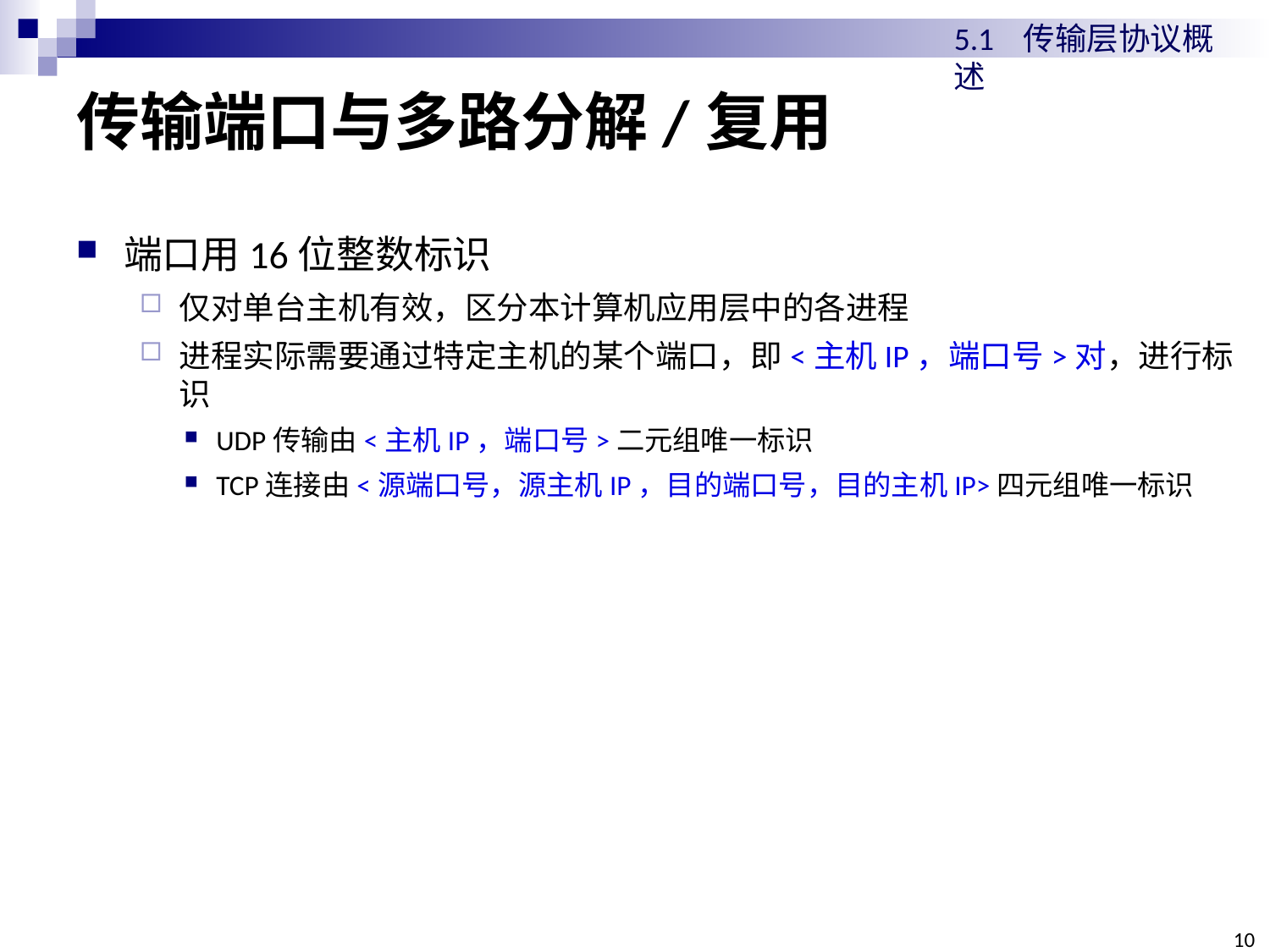

5.1   传输层协议概述
# 传输端口与多路分解/复用
端口用16位整数标识
仅对单台主机有效，区分本计算机应用层中的各进程
进程实际需要通过特定主机的某个端口，即<主机IP，端口号>对，进行标识
UDP传输由<主机IP，端口号>二元组唯一标识
TCP连接由<源端口号，源主机IP，目的端口号，目的主机IP>四元组唯一标识
10